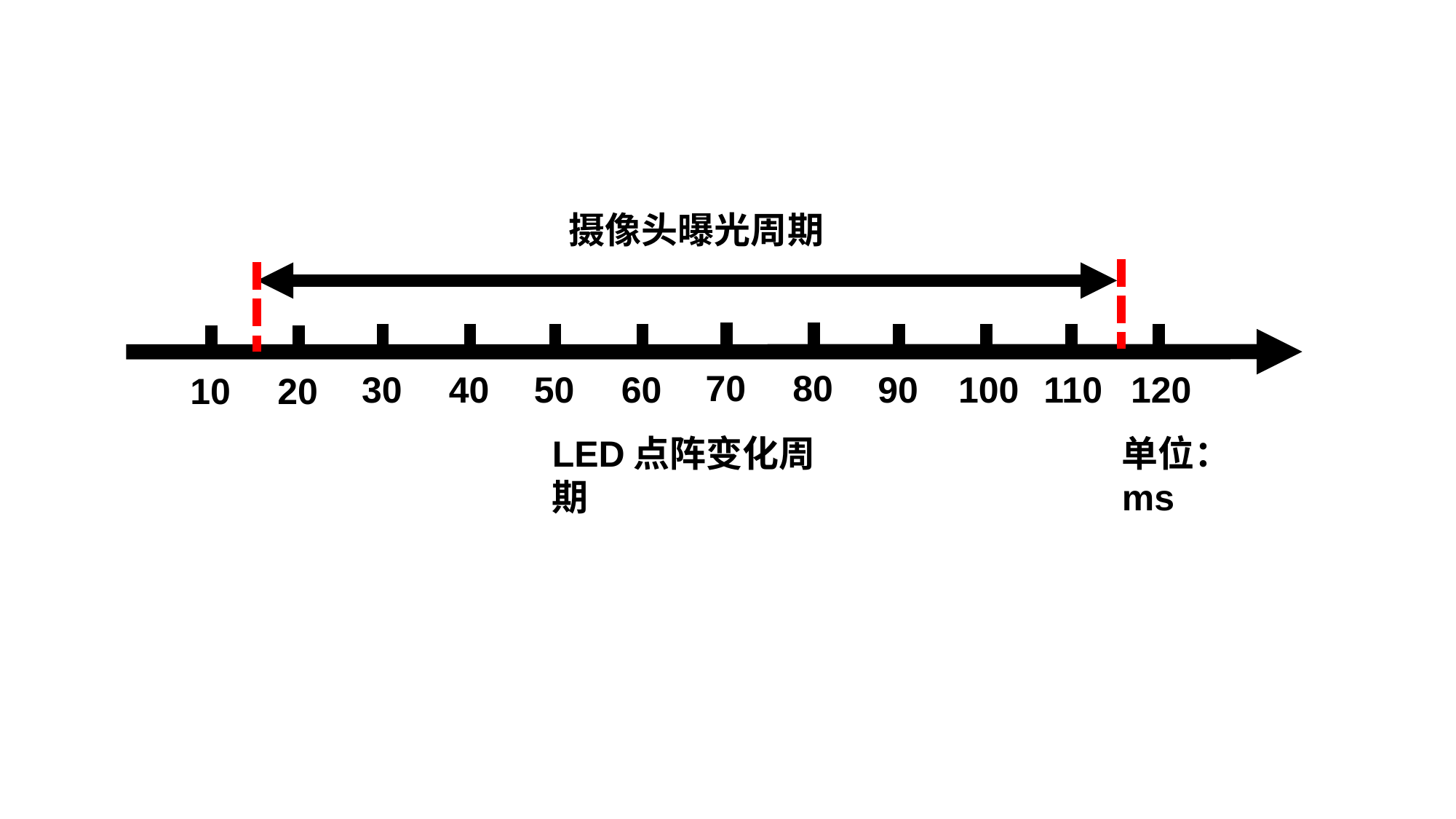

摄像头曝光周期
70
80
30
40
50
60
90
100
110
120
10
20
单位：ms
LED点阵变化周期